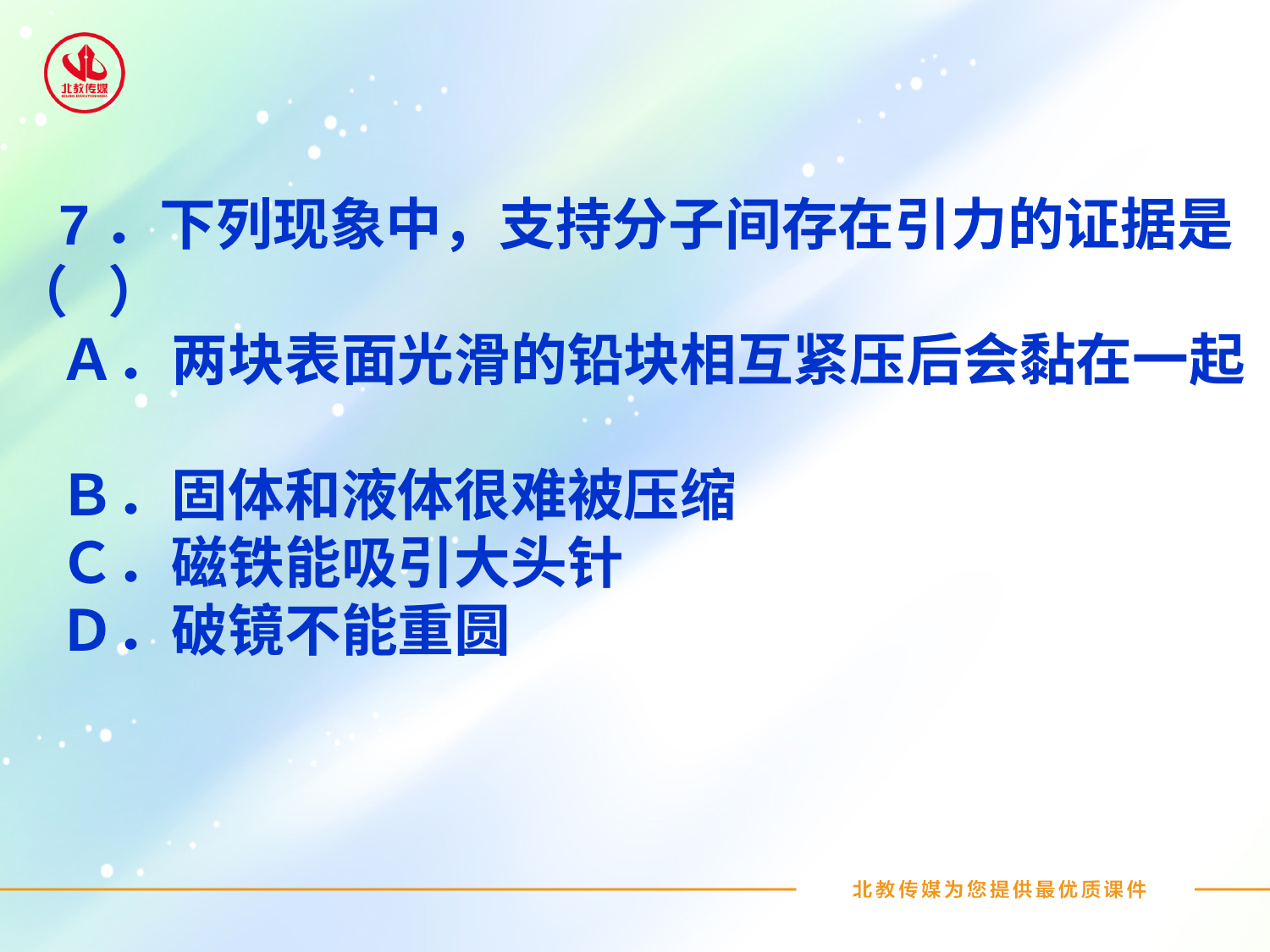

7．下列现象中，支持分子间存在引力的证据是（   ）
Ａ．两块表面光滑的铅块相互紧压后会黏在一起
Ｂ．固体和液体很难被压缩
Ｃ．磁铁能吸引大头针
Ｄ．破镜不能重圆